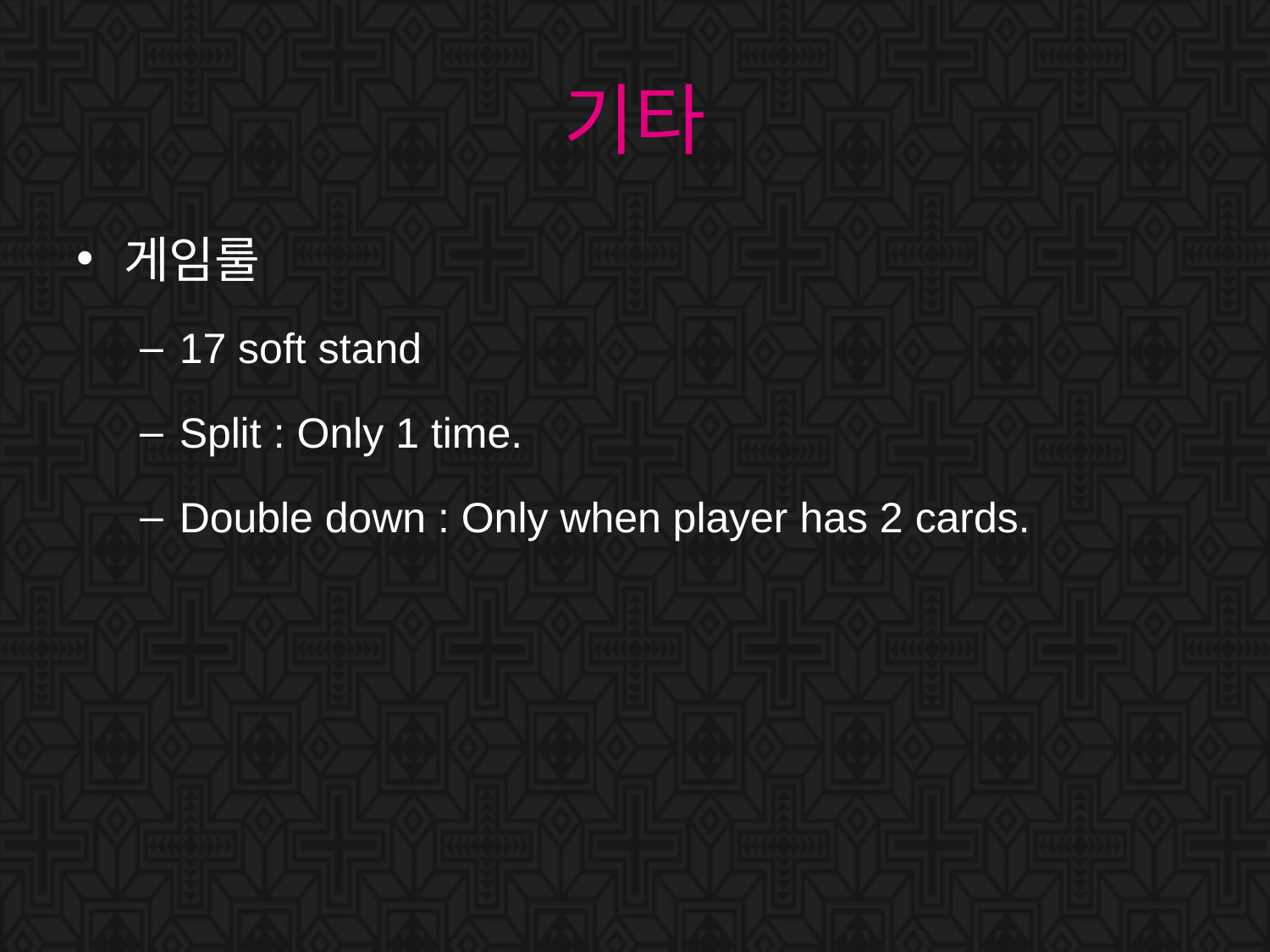

# 기타
게임룰
17 soft stand
Split : Only 1 time.
Double down : Only when player has 2 cards.